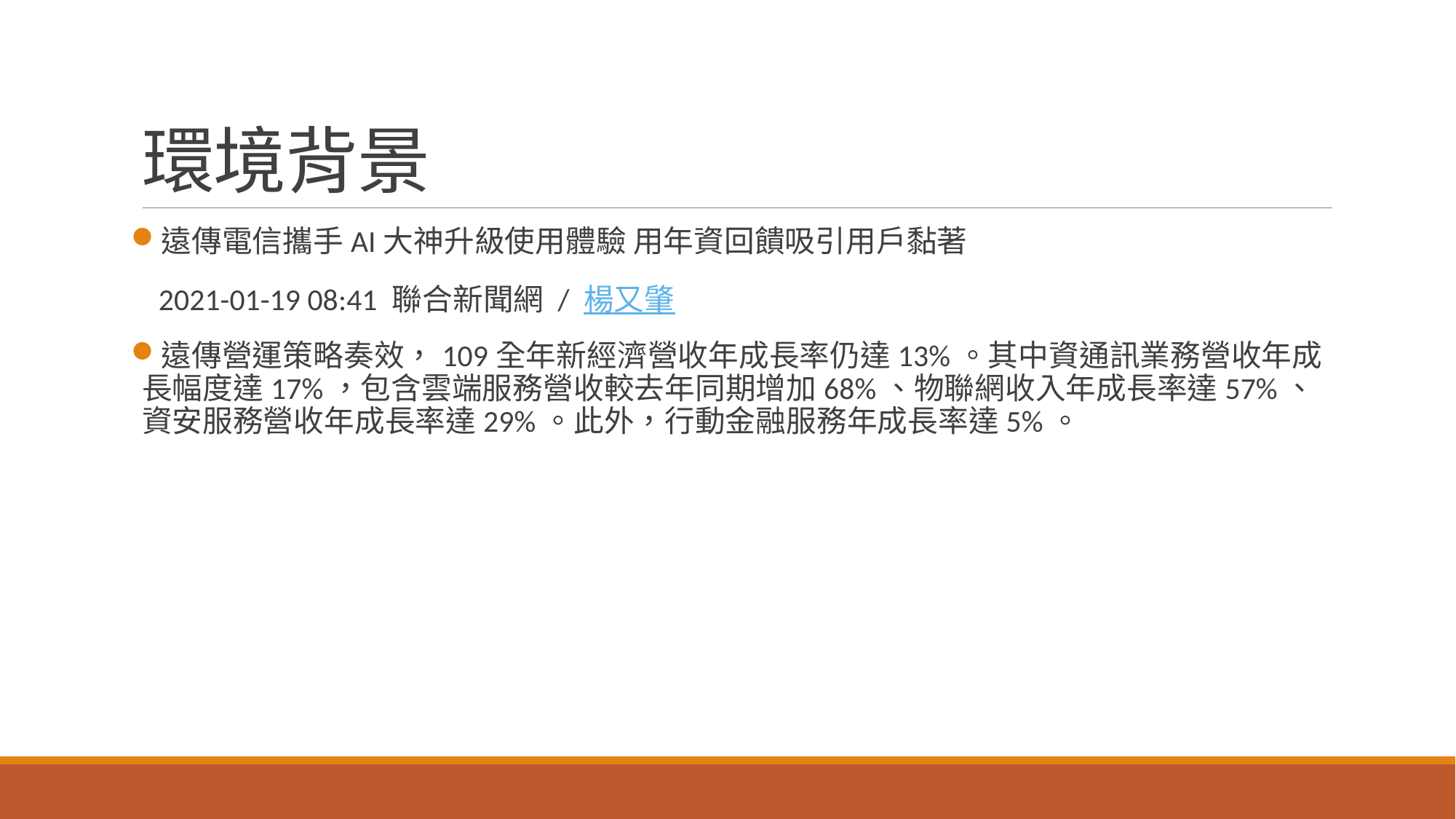

# 環境背景
遠傳電信攜手AI大神升級使用體驗 用年資回饋吸引用戶黏著
    2021-01-19 08:41 聯合新聞網 / 楊又肇
遠傳營運策略奏效，109全年新經濟營收年成長率仍達13%。其中資通訊業務營收年成長幅度達17%，包含雲端服務營收較去年同期增加68%、物聯網收入年成長率達57%、資安服務營收年成長率達29%。此外，行動金融服務年成長率達5%。